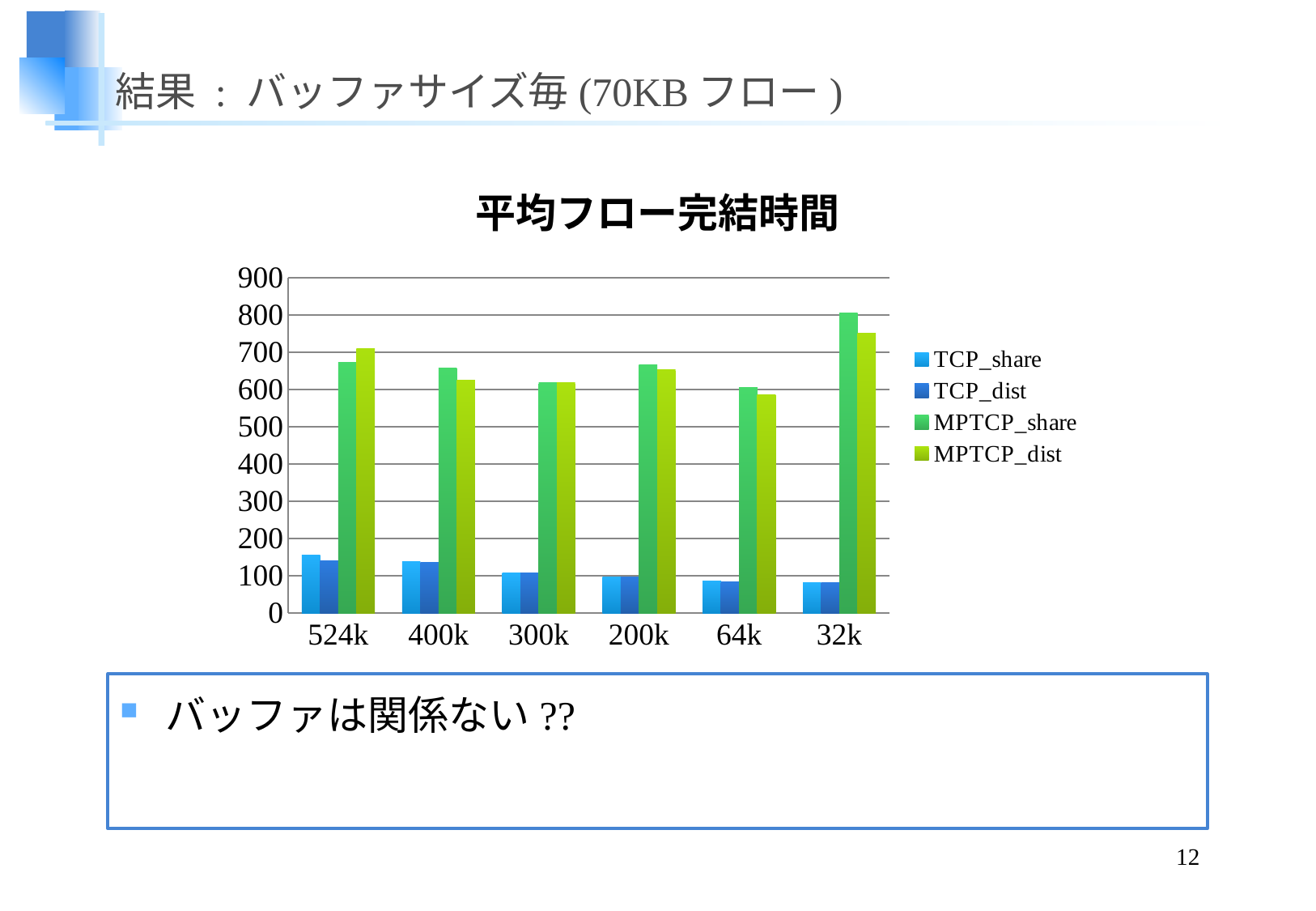

# 結果 : バッファサイズ毎(70KBフロー)

### Chart: 平均フロー完結時間

| Category | TCP_share | TCP_dist | MPTCP_share | MPTCP_dist |
|---|---|---|---|---|
| 524k | 156.0791999999992 | 139.6681999999994 | 673.0830384615375 | 710.6395679758303 |
| 400k | 137.4494999999995 | 136.5012999999992 | 658.0921382978715 | 624.5907726027385 |
| 300k | 108.9128888888882 | 107.579444444444 | 617.5019999999994 | 617.5127437325896 |
| 200k | 96.4755555555553 | 96.25722222222208 | 666.3437599999997 | 652.3925203045675 |
| 64k | 85.35733333333327 | 82.91288888888877 | 605.562772839506 | 586.5605415549591 |
| 32k | 82.24644444444432 | 81.57966666666665 | 806.0605728900246 | 750.7813076923067 |
バッファは関係ない??
12